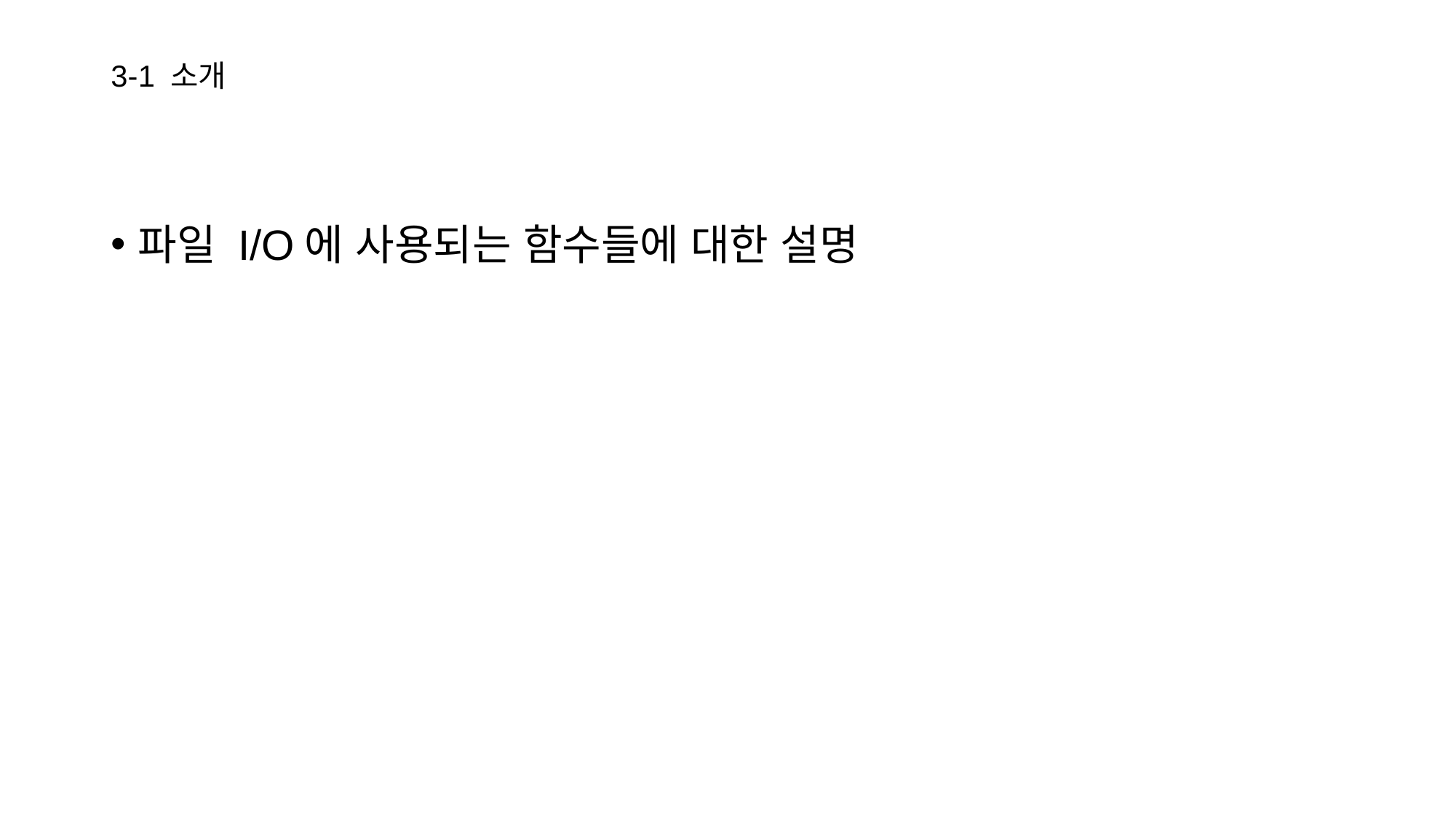

# 3-1 소개
파일 I/O에 사용되는 함수들에 대한 설명